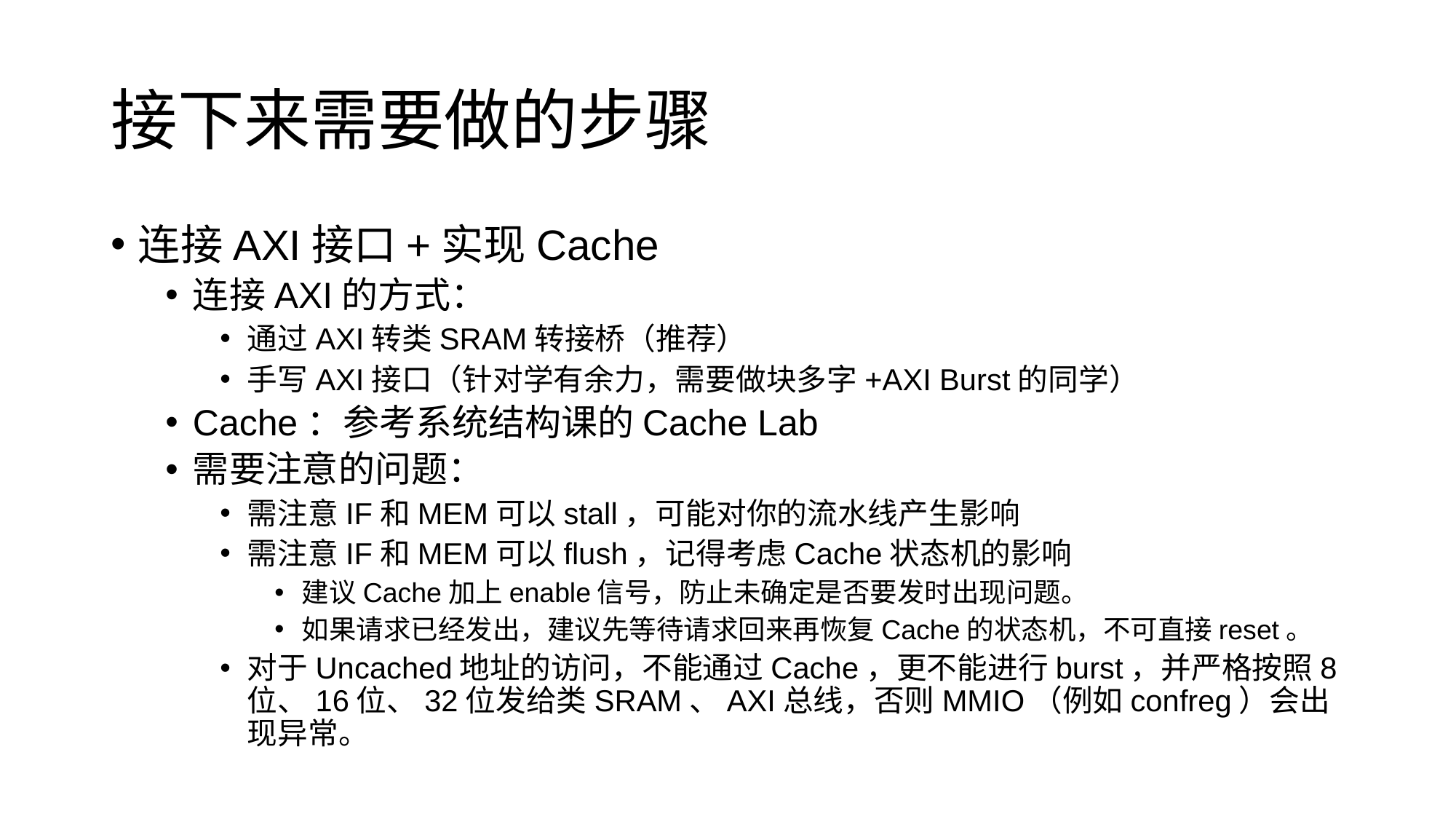

# 接下来需要做的步骤
连接AXI接口+实现Cache
连接AXI的方式：
通过AXI转类SRAM转接桥（推荐）
手写AXI接口（针对学有余力，需要做块多字+AXI Burst的同学）
Cache：参考系统结构课的Cache Lab
需要注意的问题：
需注意IF和MEM可以stall，可能对你的流水线产生影响
需注意IF和MEM可以flush，记得考虑Cache状态机的影响
建议Cache加上enable信号，防止未确定是否要发时出现问题。
如果请求已经发出，建议先等待请求回来再恢复Cache的状态机，不可直接reset。
对于Uncached地址的访问，不能通过Cache，更不能进行burst，并严格按照8位、16位、32位发给类SRAM、AXI总线，否则MMIO（例如confreg）会出现异常。